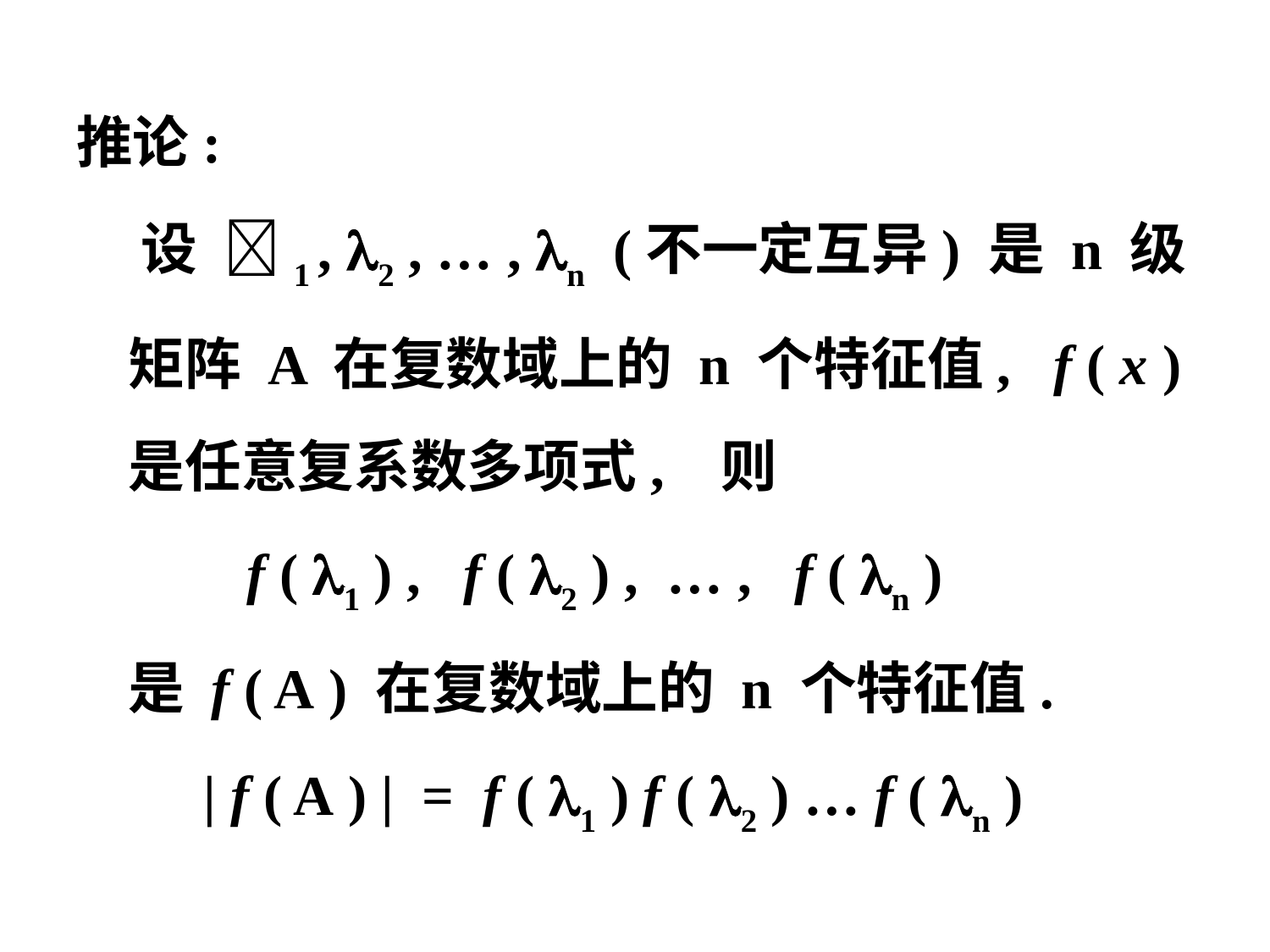

推论:
    设  λ1 , λ2 , … , λn  (不一定互异) 是 n 级
   矩阵 A 在复数域上的 n 个特征值,   f ( x )
   是任意复系数多项式,   则
            f ( λ1 ) ,   f ( λ2 ) ,  … ,   f ( λn )
   是 f ( A ) 在复数域上的 n 个特征值.
         | f ( A ) |  =  f ( λ1 ) f ( λ2 ) … f ( λn )